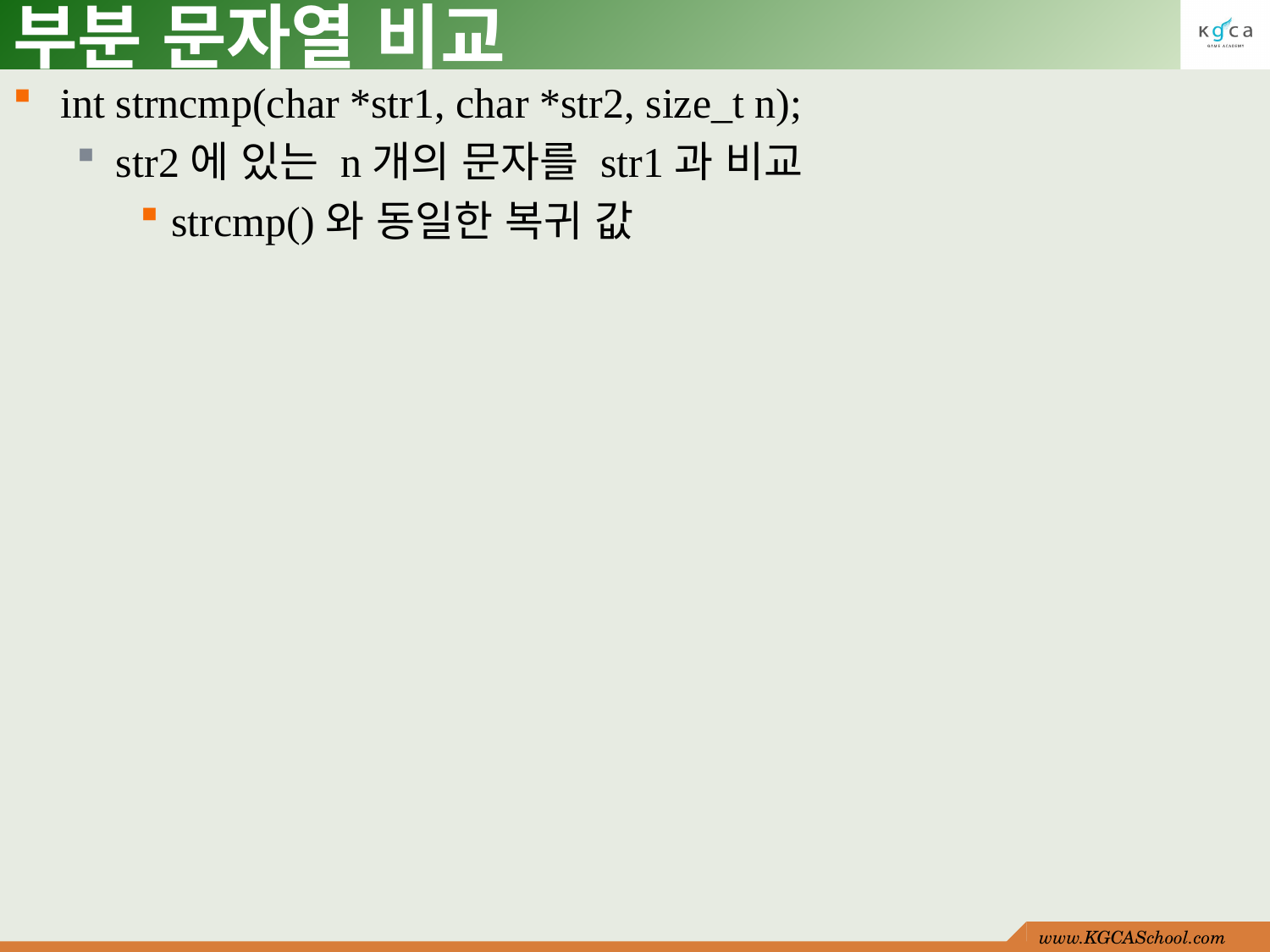

# 부분 문자열 비교
int strncmp(char *str1, char *str2, size_t n);
str2에 있는 n개의 문자를 str1과 비교
strcmp()와 동일한 복귀 값